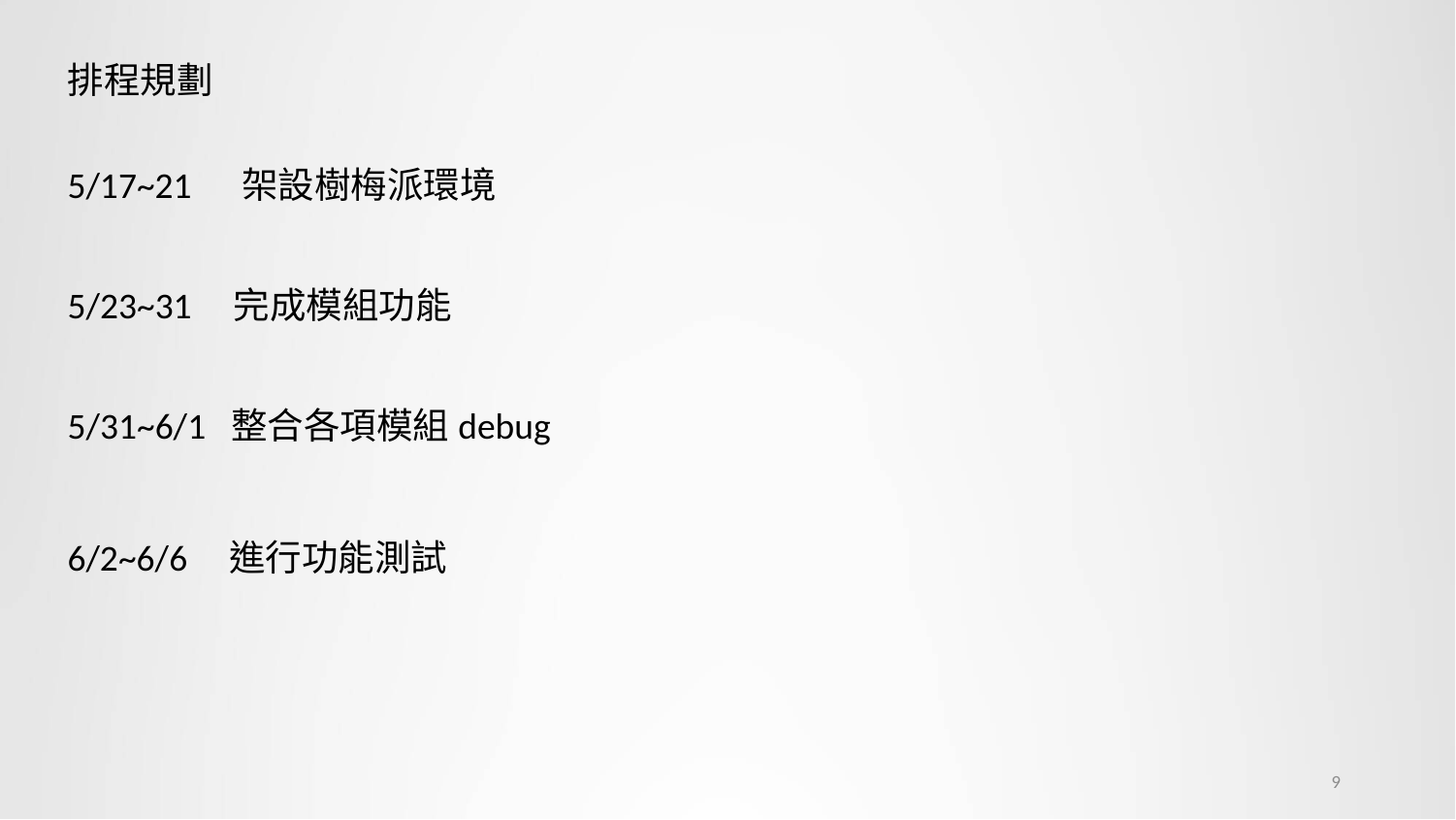

排程規劃
5/17~21     架設樹梅派環境
5/23~31    完成模組功能
5/31~6/1  整合各項模組debug
6/2~6/6    進行功能測試
9